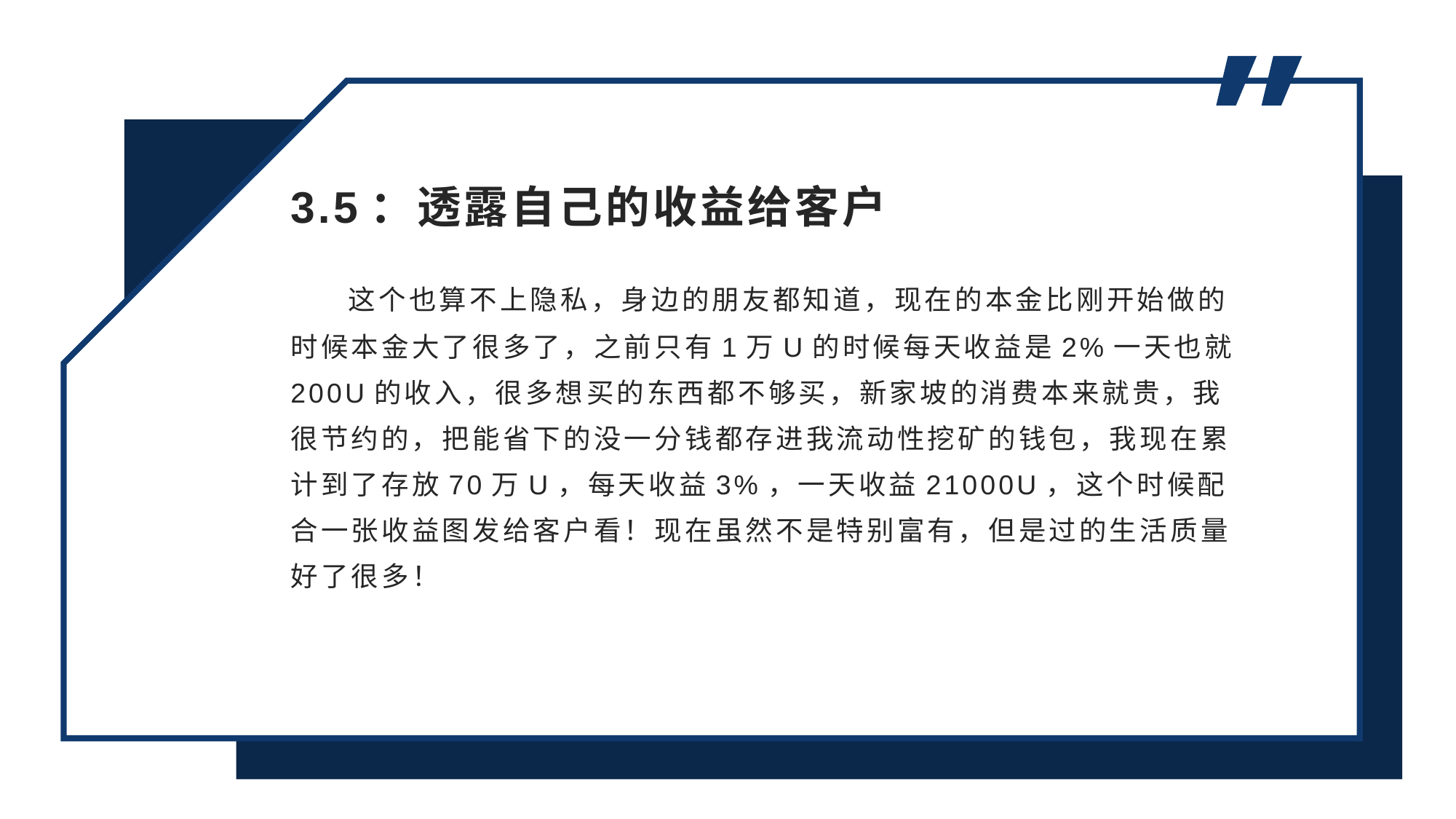

3.5：透露自己的收益给客户

     这个也算不上隐私，身边的朋友都知道，现在的本金比刚开始做的时候本金大了很多了，之前只有1万U的时候每天收益是2%一天也就200U的收入，很多想买的东西都不够买，新家坡的消费本来就贵，我很节约的，把能省下的没一分钱都存进我流动性挖矿的钱包，我现在累计到了存放70万U，每天收益3%，一天收益21000U，这个时候配合一张收益图发给客户看！现在虽然不是特别富有，但是过的生活质量好了很多！